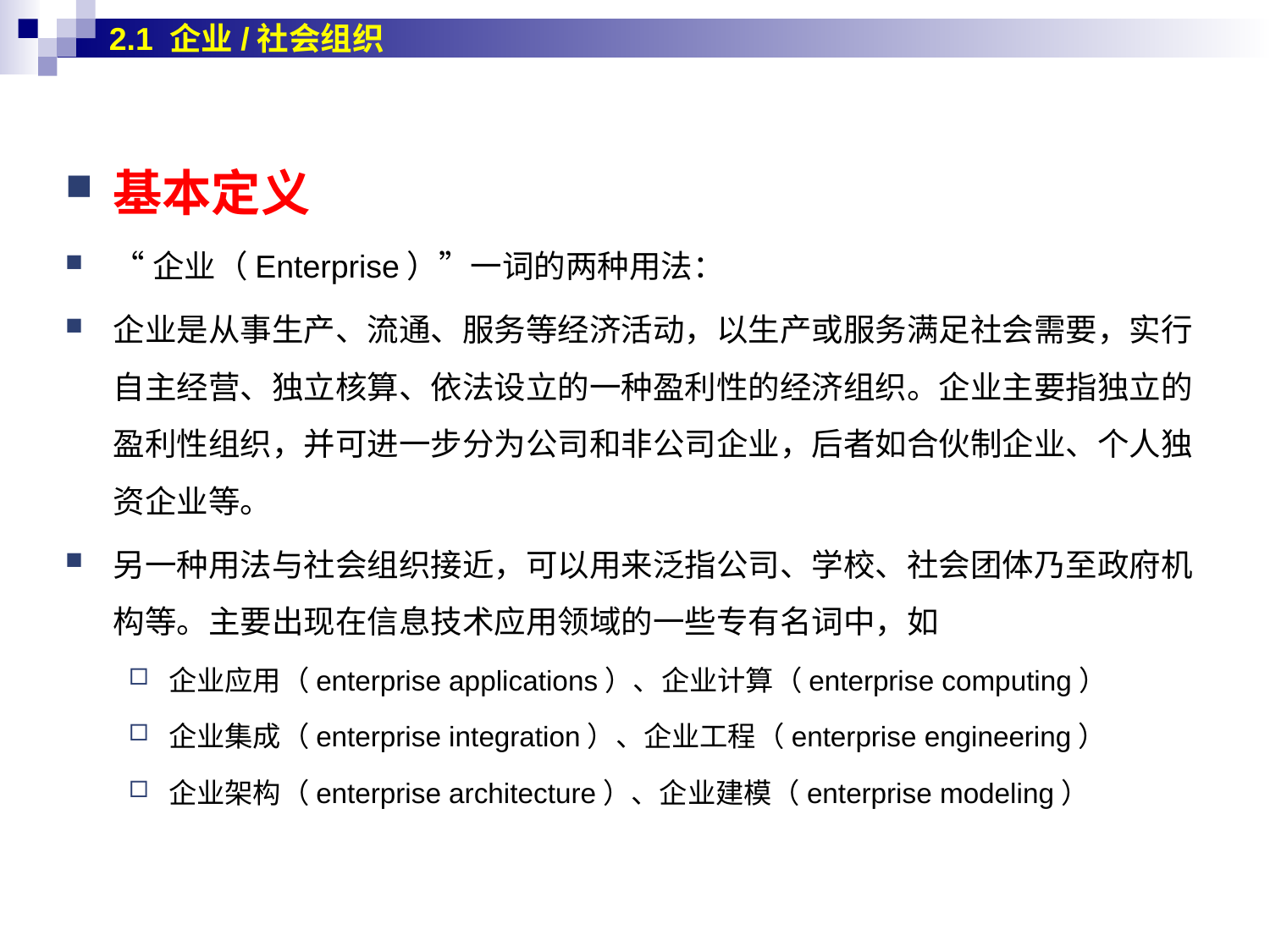

2.1 企业/社会组织
基本定义
“企业（Enterprise）”一词的两种用法：
企业是从事生产、流通、服务等经济活动，以生产或服务满足社会需要，实行自主经营、独立核算、依法设立的一种盈利性的经济组织。企业主要指独立的盈利性组织，并可进一步分为公司和非公司企业，后者如合伙制企业、个人独资企业等。
另一种用法与社会组织接近，可以用来泛指公司、学校、社会团体乃至政府机构等。主要出现在信息技术应用领域的一些专有名词中，如
企业应用（enterprise applications）、企业计算（enterprise computing）
企业集成（enterprise integration）、企业工程（enterprise engineering）
企业架构（enterprise architecture）、企业建模（enterprise modeling）